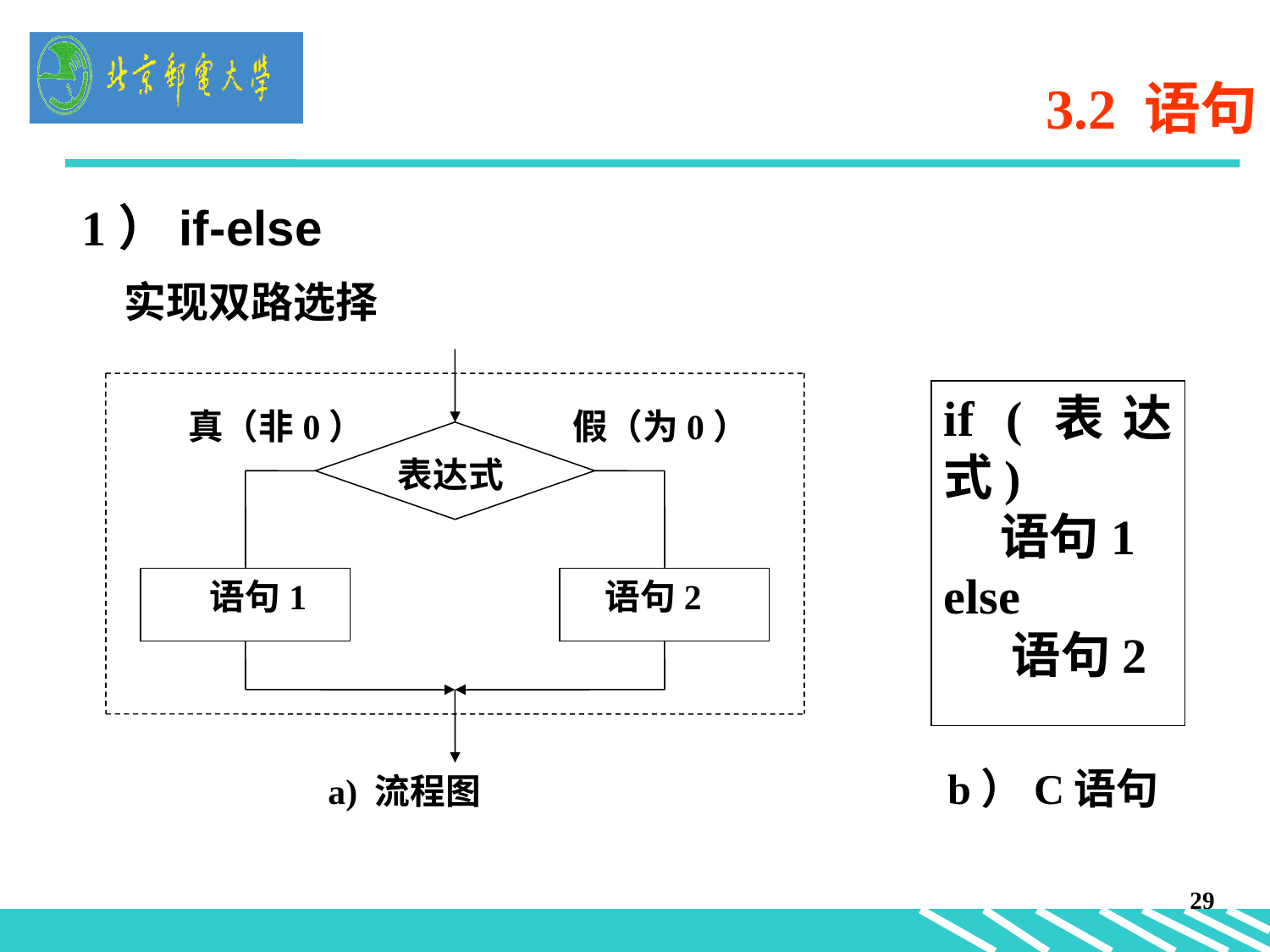

# 3.2 语句
1）if-else

实现双路选择

真（非0）
假（为0）
表达式

      语句1
   语句2

a) 流程图
if (表达式)
    语句1
else
     语句2
b）C语句
29